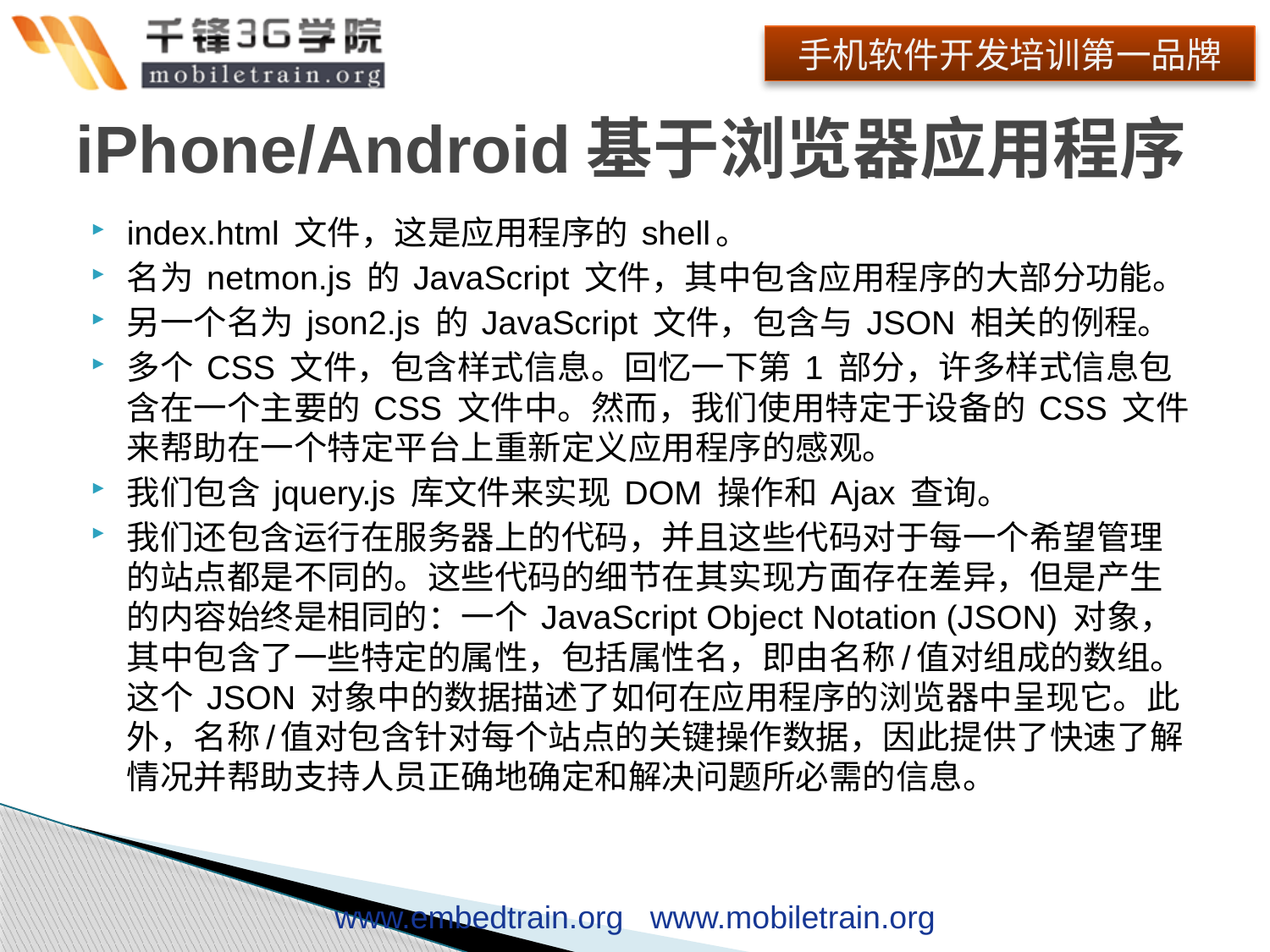

# iPhone/Android基于浏览器应用程序
index.html 文件，这是应用程序的 shell。
名为 netmon.js 的 JavaScript 文件，其中包含应用程序的大部分功能。
另一个名为 json2.js 的 JavaScript 文件，包含与 JSON 相关的例程。
多个 CSS 文件，包含样式信息。回忆一下第 1 部分，许多样式信息包含在一个主要的 CSS 文件中。然而，我们使用特定于设备的 CSS 文件来帮助在一个特定平台上重新定义应用程序的感观。
我们包含 jquery.js 库文件来实现 DOM 操作和 Ajax 查询。
我们还包含运行在服务器上的代码，并且这些代码对于每一个希望管理的站点都是不同的。这些代码的细节在其实现方面存在差异，但是产生的内容始终是相同的：一个 JavaScript Object Notation (JSON) 对象，其中包含了一些特定的属性，包括属性名，即由名称/值对组成的数组。这个 JSON 对象中的数据描述了如何在应用程序的浏览器中呈现它。此外，名称/值对包含针对每个站点的关键操作数据，因此提供了快速了解情况并帮助支持人员正确地确定和解决问题所必需的信息。